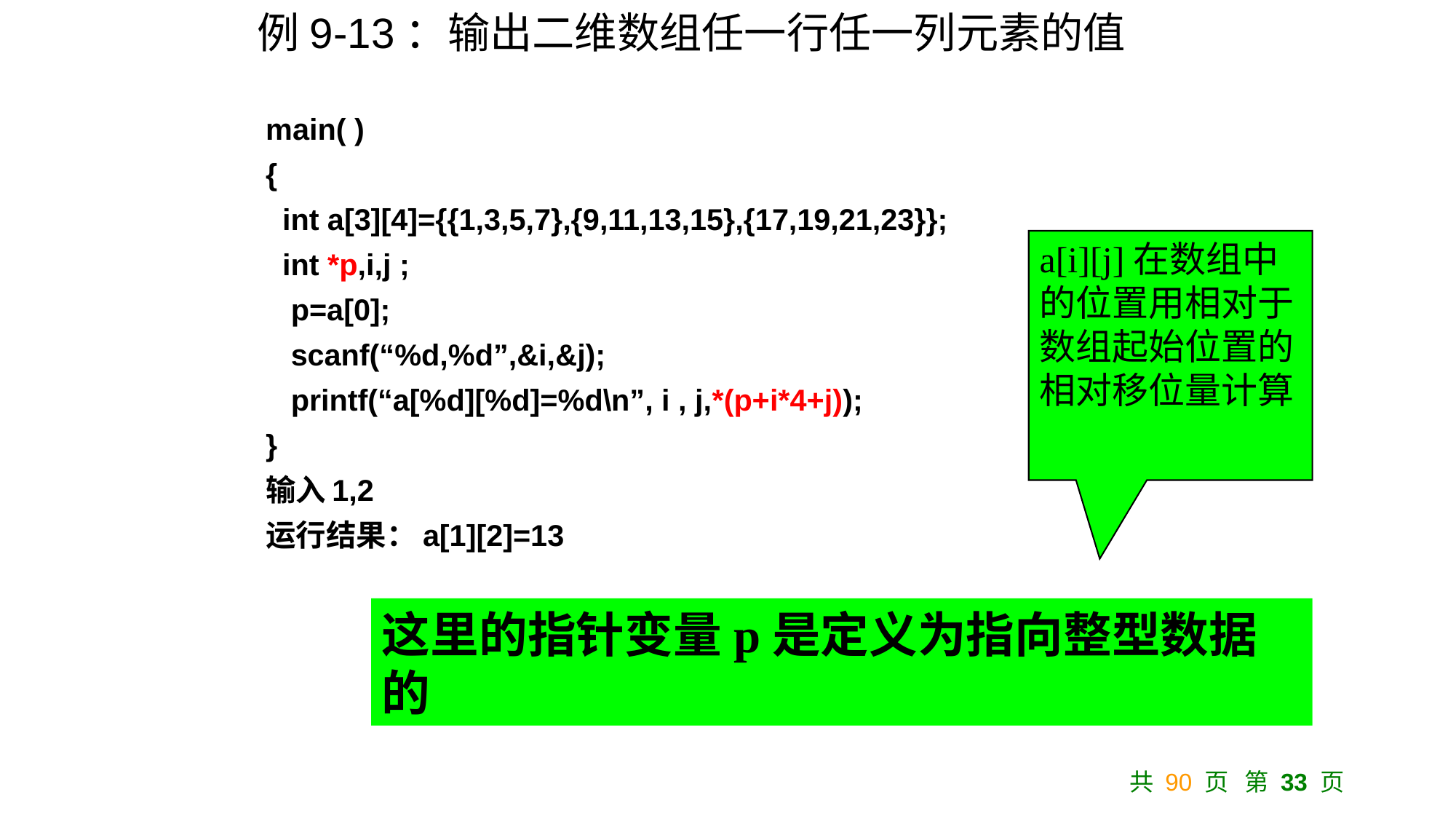

# 例9-13：输出二维数组任一行任一列元素的值
main( )
{
  int a[3][4]={{1,3,5,7},{9,11,13,15},{17,19,21,23}};
  int *p,i,j ;
   p=a[0];
   scanf(“%d,%d”,&i,&j);
   printf(“a[%d][%d]=%d\n”, i , j,*(p+i*4+j));
}
输入1,2
运行结果：a[1][2]=13
a[i][j]在数组中的位置用相对于数组起始位置的相对移位量计算
这里的指针变量p是定义为指向整型数据的
共 90 页   第 33 页